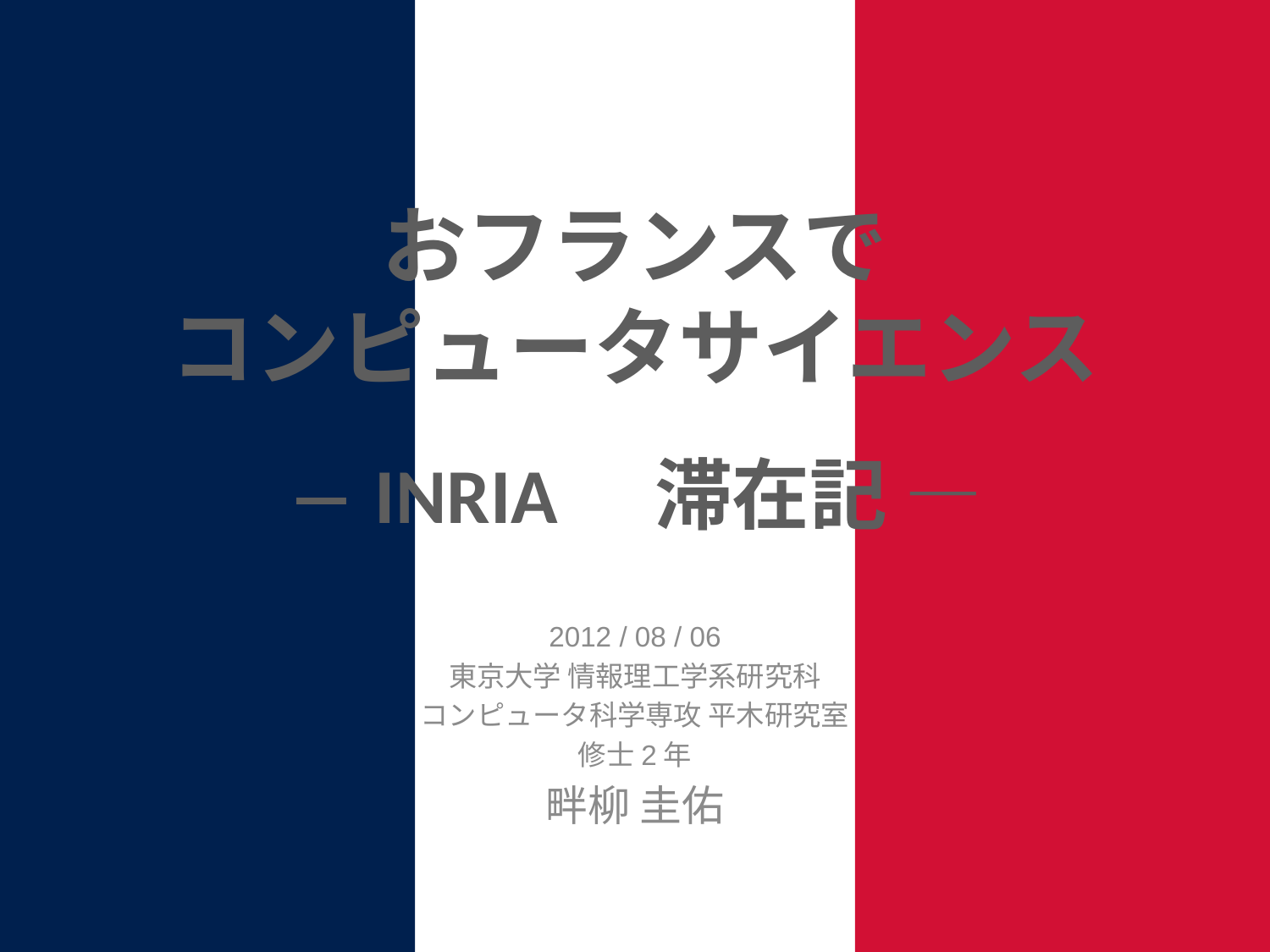

おフランスで
コンピュータサイエンス

― INRIA　滞在記 ―
2012 / 08 / 06
東京大学 情報理工学系研究科
コンピュータ科学専攻 平木研究室
修士2年
畔柳 圭佑